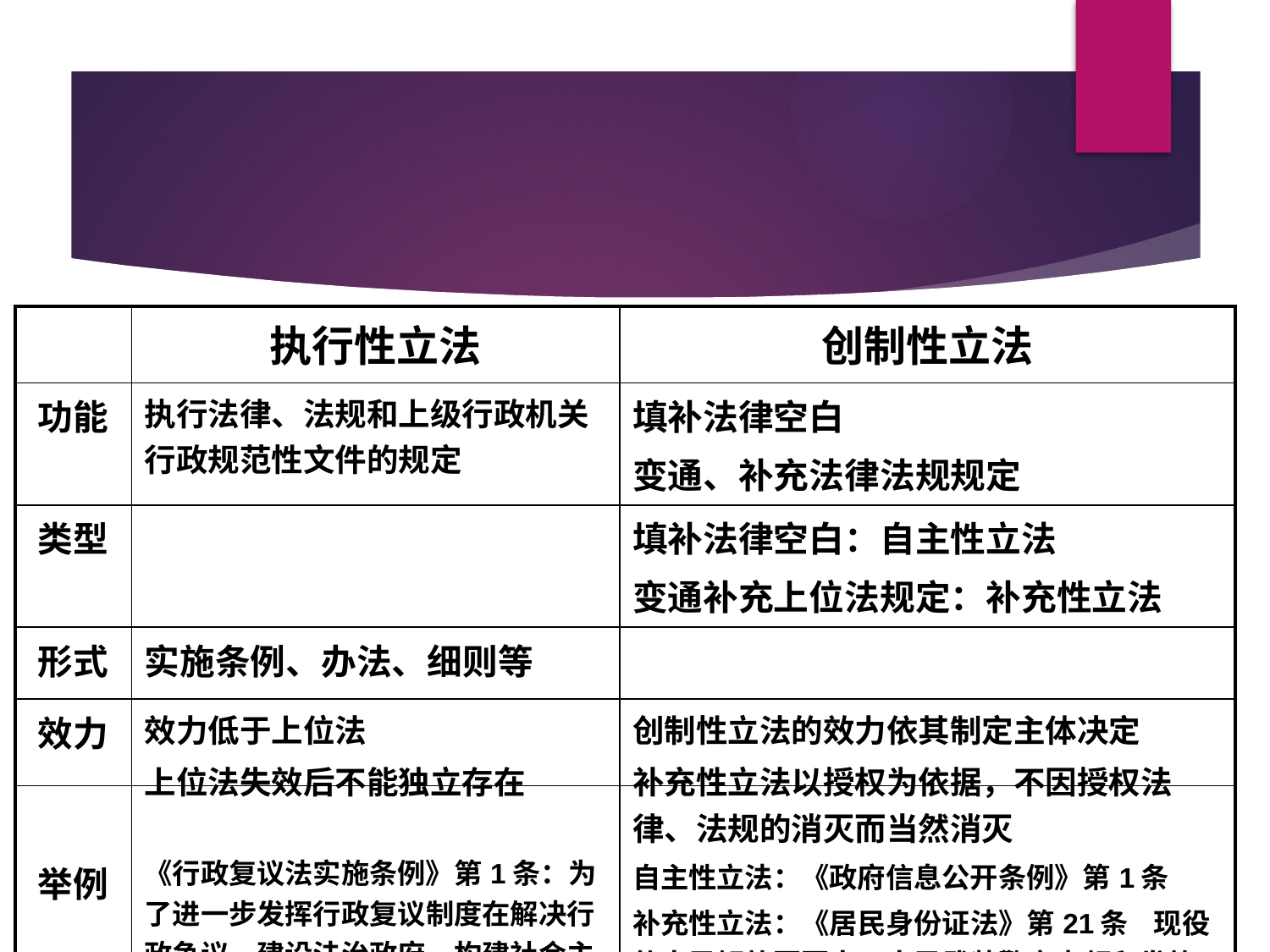

|  | 执行性立法 | 创制性立法 |
| --- | --- | --- |
| 功能 | 执行法律、法规和上级行政机关行政规范性文件的规定 | 填补法律空白 变通、补充法律法规规定 |
| 类型 |  | 填补法律空白：自主性立法 变通补充上位法规定：补充性立法 |
| 形式 | 实施条例、办法、细则等 |  |
| 效力 举例 | 效力低于上位法 上位法失效后不能独立存在 《行政复议法实施条例》第1条：为了进一步发挥行政复议制度在解决行政争议、建设法治政府、构建社会主义和谐社会中的作用，根据《中华人民共和国行政复议法》，制定本条例 | 创制性立法的效力依其制定主体决定 补充性立法以授权为依据，不因授权法律、法规的消灭而当然消灭 自主性立法：《政府信息公开条例》第1条 补充性立法：《居民身份证法》第21条 现役的人民解放军军人、人民武装警察申领和发放居民身份证的具体办法，由国务院和中央军事委员会另行规定 |